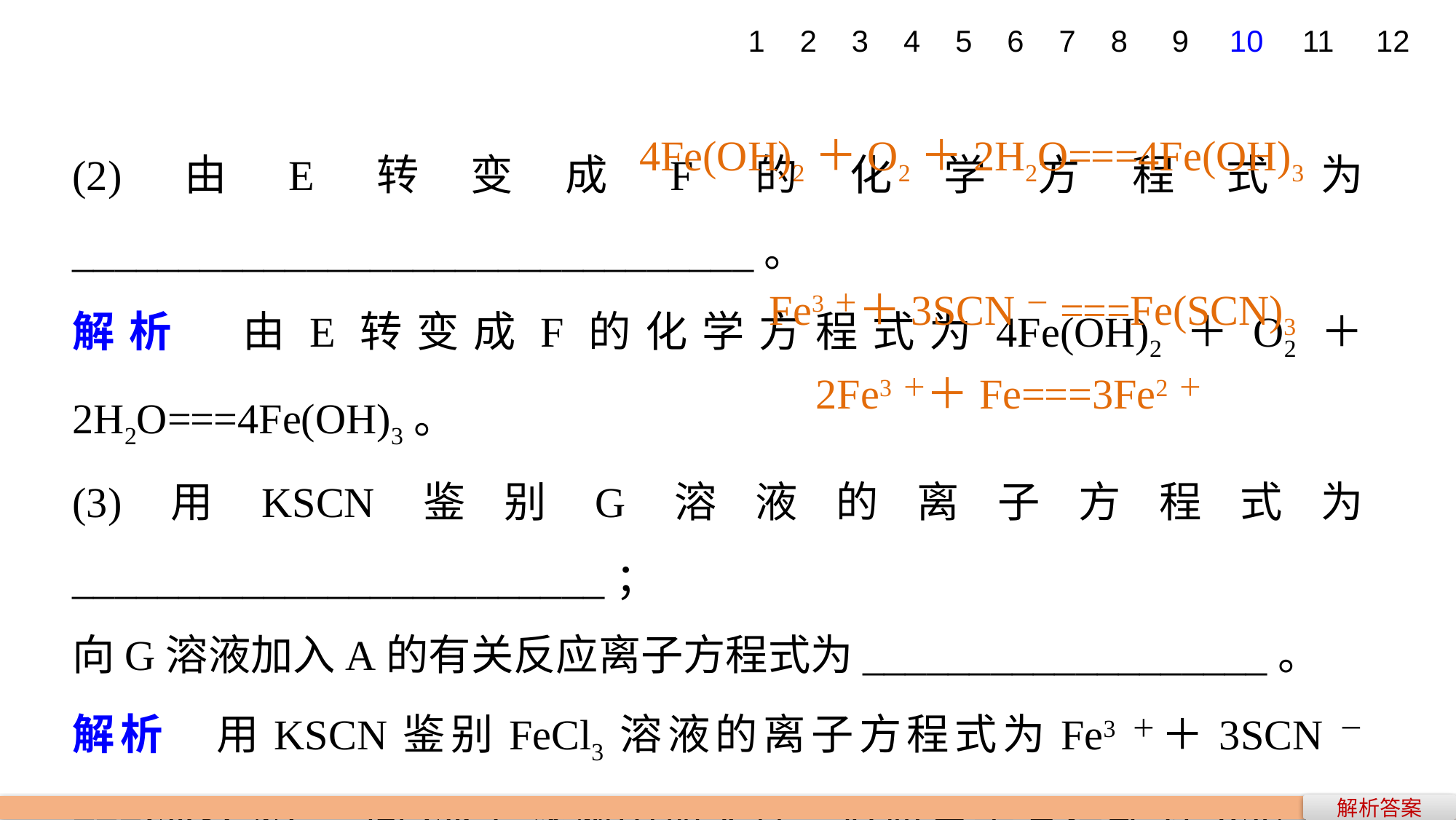

1
2
3
4
5
6
7
8
9
10
11
12
(2)由E转变成F的化学方程式为________________________________。
解析　由E转变成F的化学方程式为4Fe(OH)2＋O2＋2H2O===4Fe(OH)3。
(3)用KSCN鉴别G溶液的离子方程式为_________________________；
向G溶液加入A的有关反应离子方程式为___________________。
解析　用KSCN鉴别FeCl3溶液的离子方程式为Fe3＋＋3SCN－===Fe(SCN)3；向FeCl3溶液中加入铁，反应离子方程式为2Fe3＋＋Fe===3Fe2＋。
4Fe(OH)2＋O2＋2H2O===4Fe(OH)3
Fe3＋＋3SCN－===Fe(SCN)3
2Fe3＋＋Fe===3Fe2＋
解析答案